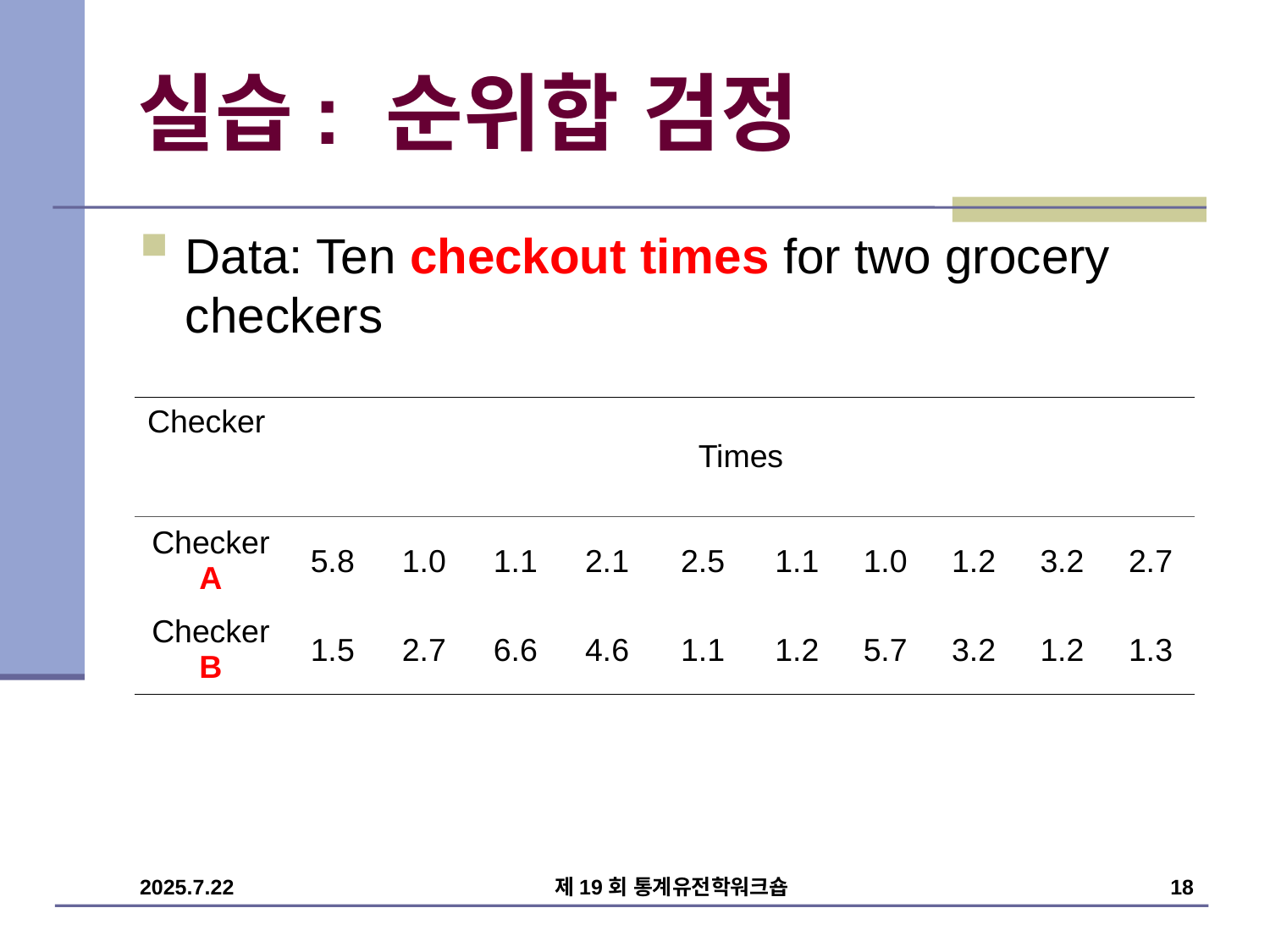

# 실습: 순위합 검정
Data: Ten checkout times for two grocery checkers
| Checker | Times |  |  |  |  |  |  |  |  |  |
| --- | --- | --- | --- | --- | --- | --- | --- | --- | --- | --- |
| Checker A | 5.8 | 1.0 | 1.1 | 2.1 | 2.5 | 1.1 | 1.0 | 1.2 | 3.2 | 2.7 |
| Checker B | 1.5 | 2.7 | 6.6 | 4.6 | 1.1 | 1.2 | 5.7 | 3.2 | 1.2 | 1.3 |
제19회 통계유전학워크숍
18
2025.7.22